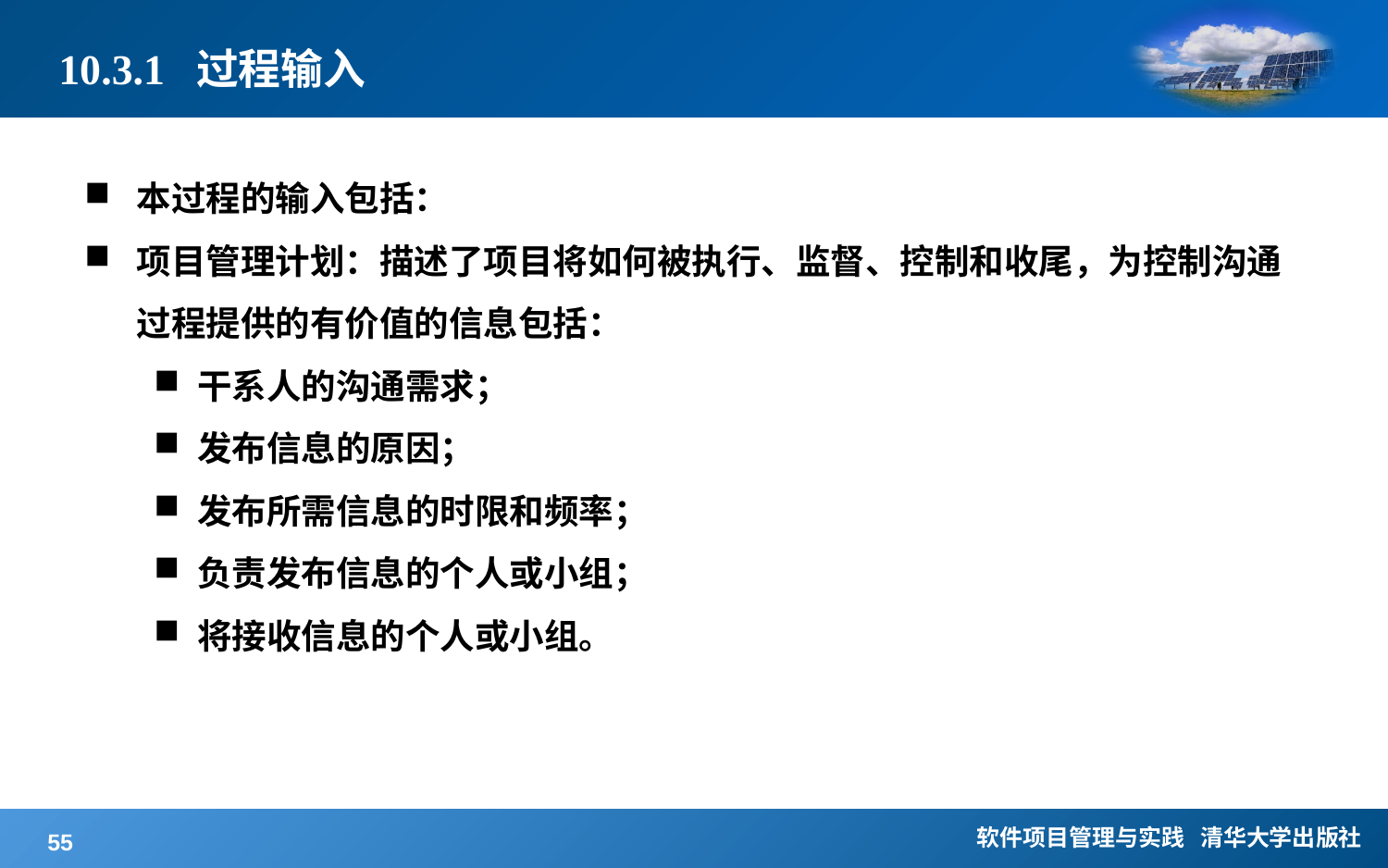

# 10.3.1  过程输入
本过程的输入包括：
项目管理计划：描述了项目将如何被执行、监督、控制和收尾，为控制沟通过程提供的有价值的信息包括：
干系人的沟通需求；
发布信息的原因；
发布所需信息的时限和频率；
负责发布信息的个人或小组；
将接收信息的个人或小组。